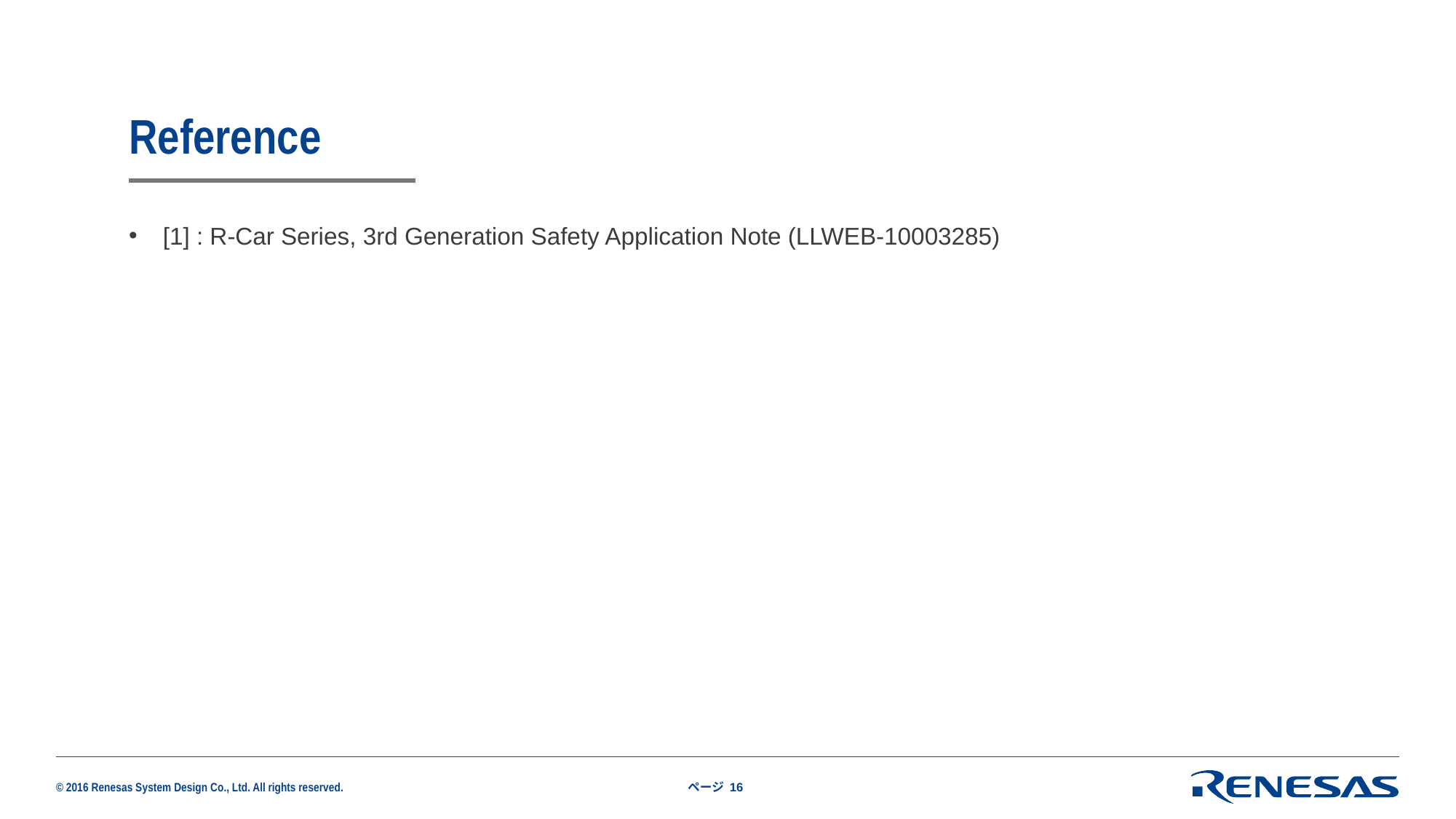

# Reference
[1] : R-Car Series, 3rd Generation Safety Application Note (LLWEB-10003285)
ページ 16